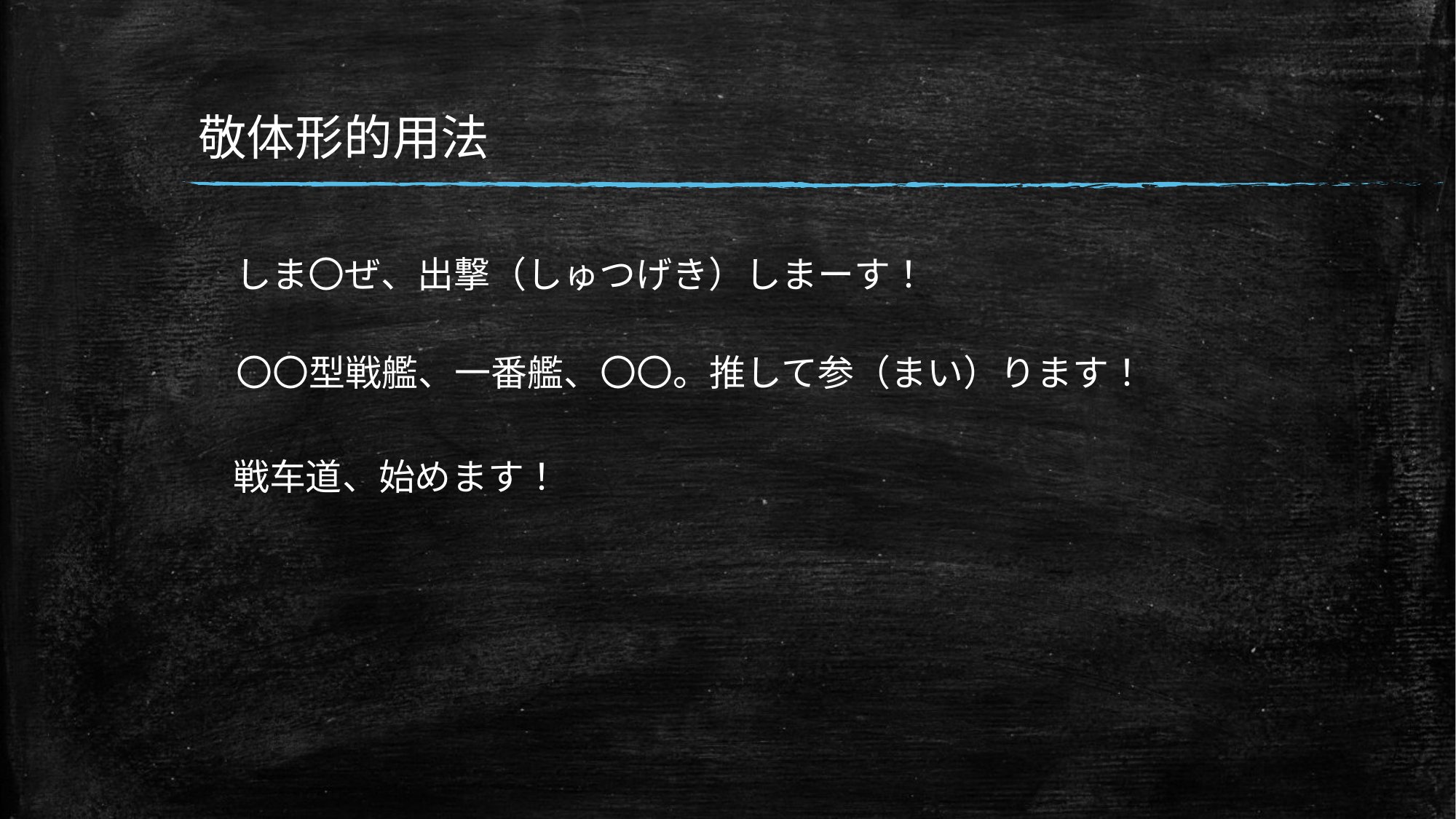

敬体形的用法
しま〇ぜ、出撃（しゅつげき）しまーす！
〇〇型戦艦、一番艦、〇〇。推して参（まい）ります！
戦车道、始めます！